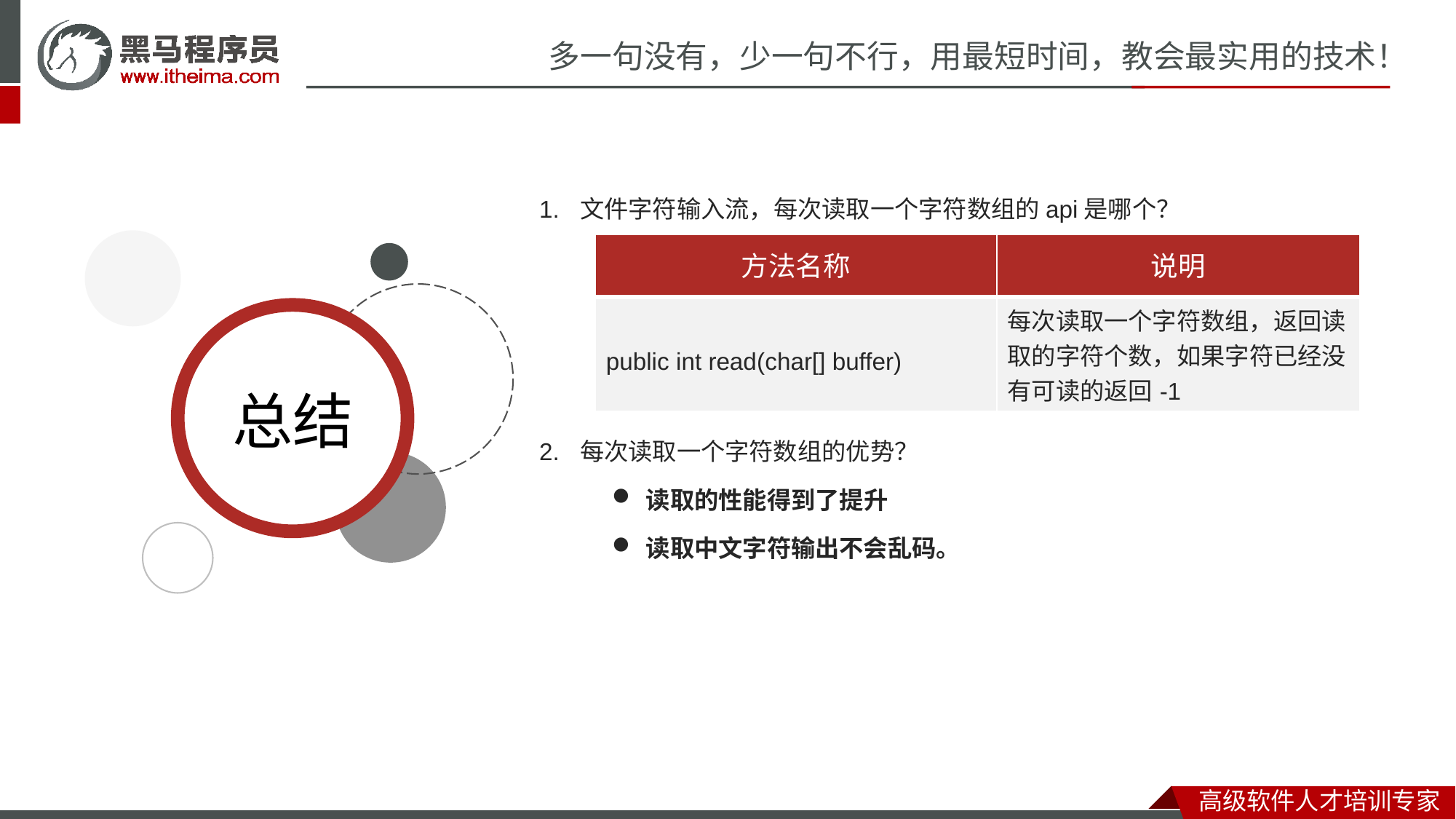

文件字符输入流，每次读取一个字符数组的api是哪个？

每次读取一个字符数组的优势？
读取的性能得到了提升
读取中文字符输出不会乱码。

| 方法名称 | 说明 |
| --- | --- |
| public int read(char[] buffer) | 每次读取一个字符数组，返回读取的字符个数，如果字符已经没有可读的返回-1 |